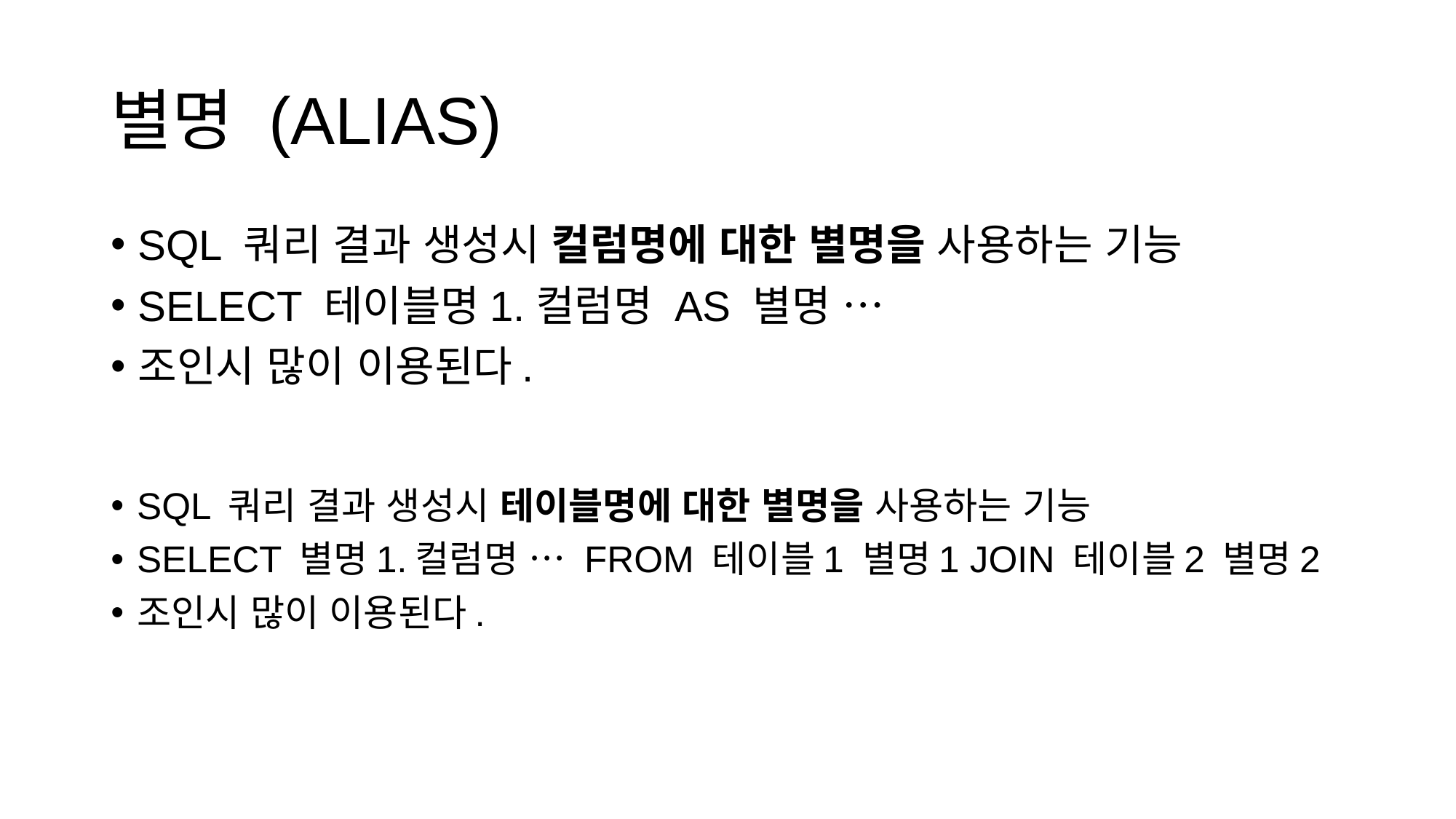

# 별명 (ALIAS)
SQL 쿼리 결과 생성시 컬럼명에 대한 별명을 사용하는 기능
SELECT 테이블명1.컬럼명 AS 별명 …
조인시 많이 이용된다.

SQL 쿼리 결과 생성시 테이블명에 대한 별명을 사용하는 기능
SELECT 별명1.컬럼명 … FROM 테이블1 별명1 JOIN 테이블2 별명2
조인시 많이 이용된다.